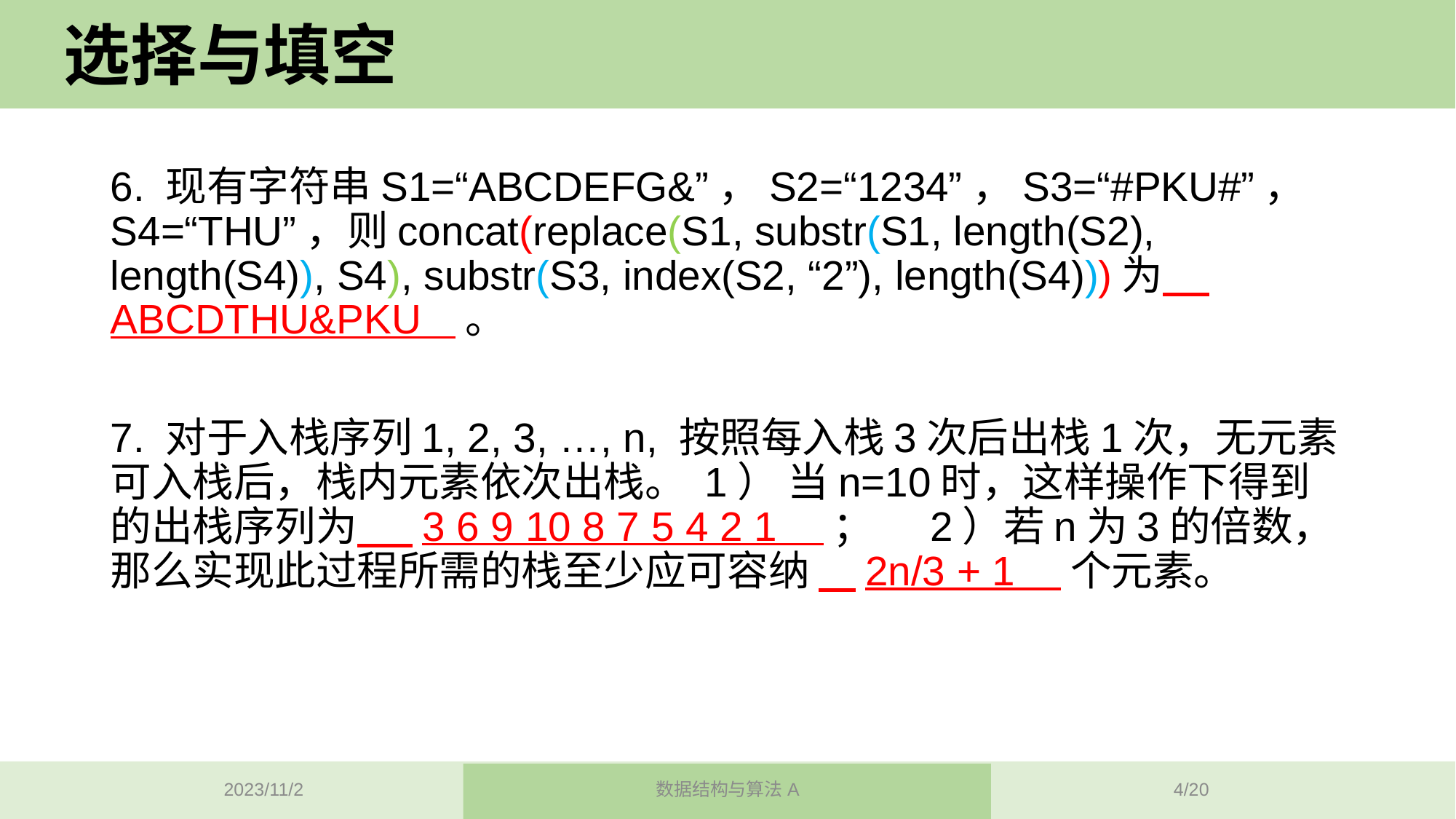

# 选择与填空
6. 现有字符串S1=“ABCDEFG&”，S2=“1234”，S3=“#PKU#”， S4=“THU”，则concat(replace(S1, substr(S1, length(S2), length(S4)), S4), substr(S3, index(S2, “2”), length(S4)))为      ABCDTHU&PKU   。

7. 对于入栈序列1, 2, 3, …, n, 按照每入栈3次后出栈1次，无元素可入栈后，栈内元素依次出栈。 1） 当n=10时，这样操作下得到的出栈序列为      3 6 9 10 8 7 5 4 2 1    ；     2）若n为3的倍数，那么实现此过程所需的栈至少应可容纳     2n/3 + 1    个元素。
2023/11/2
数据结构与算法A
4/20